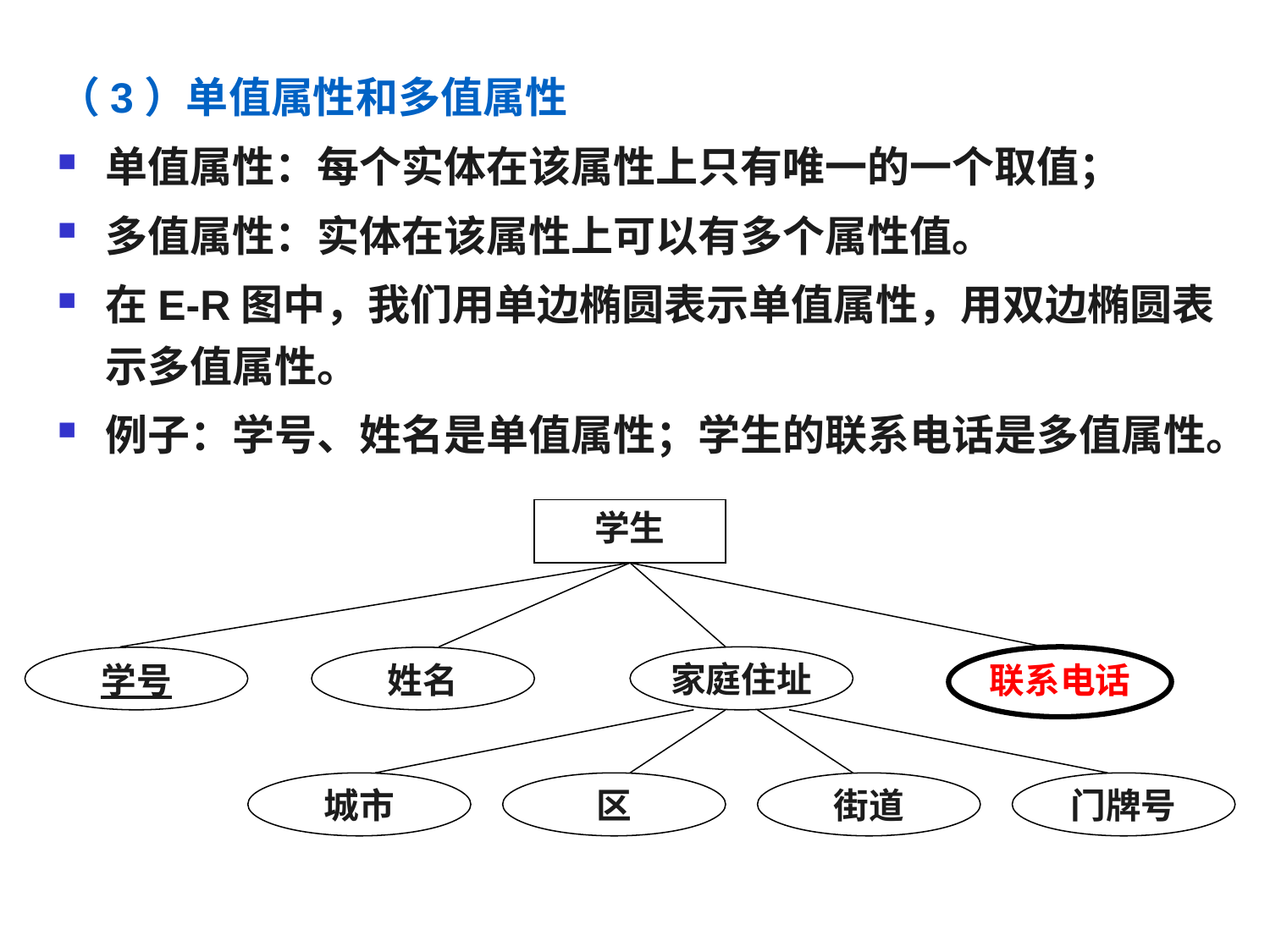

（3）单值属性和多值属性
单值属性：每个实体在该属性上只有唯一的一个取值；
多值属性：实体在该属性上可以有多个属性值。
在E-R图中，我们用单边椭圆表示单值属性，用双边椭圆表示多值属性。
例子：学号、姓名是单值属性；学生的联系电话是多值属性。
学生

家庭住址
联系电话
学号
姓名

城市
区
街道
门牌号